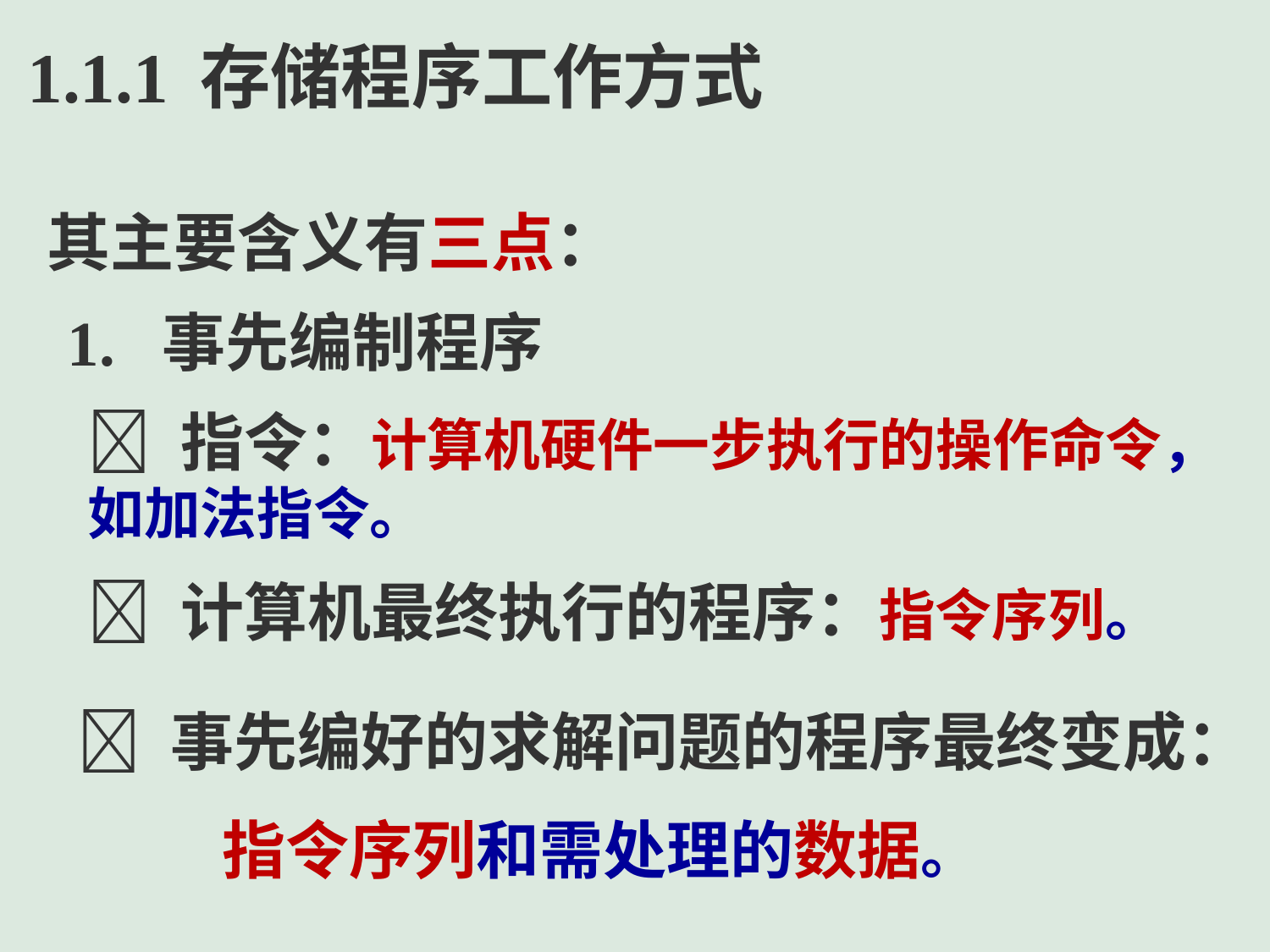

1.1.1  存储程序工作方式
其主要含义有三点：
1.  事先编制程序
• 指令：计算机硬件一步执行的操作命令，如加法指令。
• 计算机最终执行的程序：指令序列。
• 事先编好的求解问题的程序最终变成：
         指令序列和需处理的数据。
5